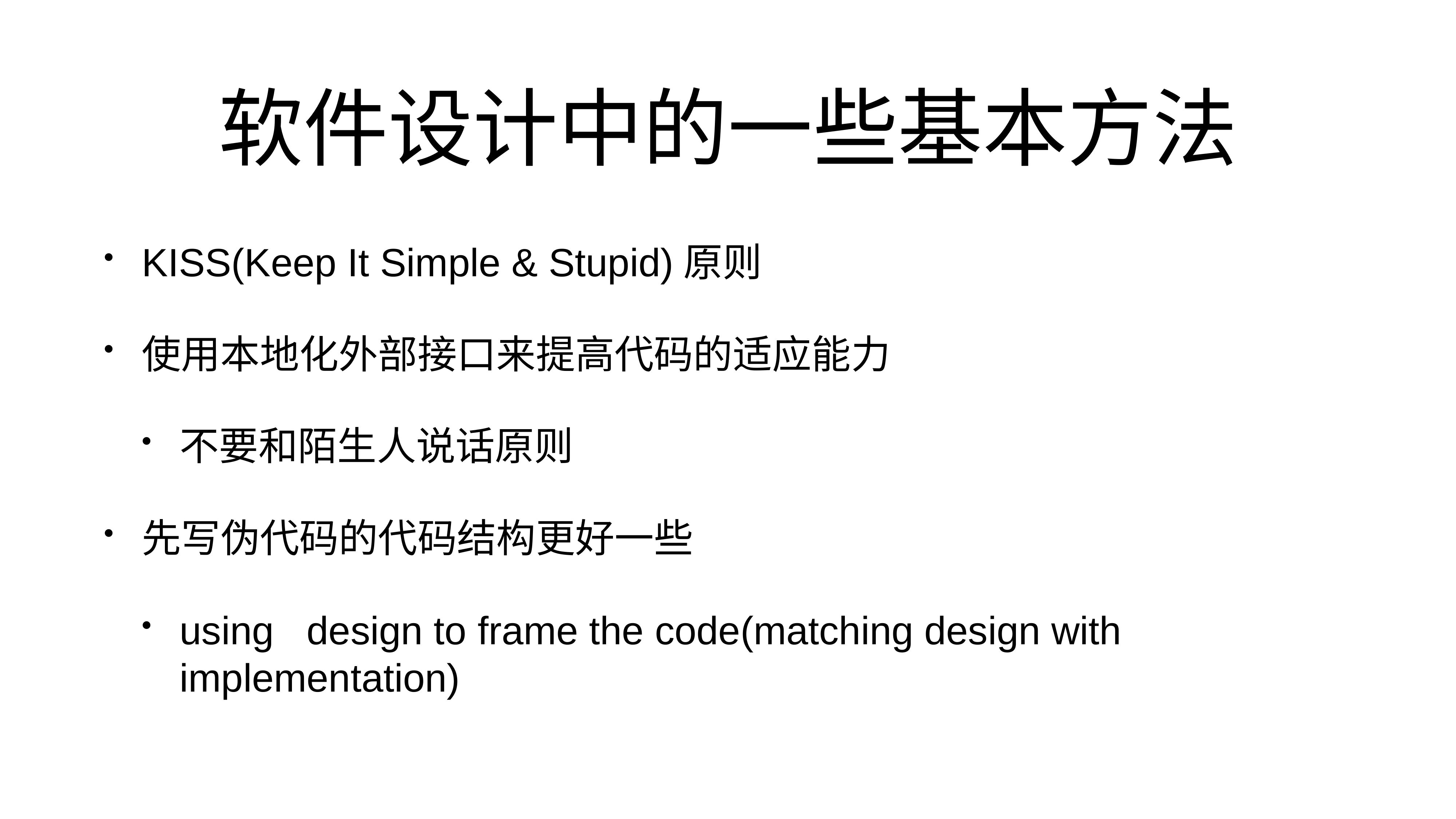

# 软件设计中的一些基本方法
KISS(Keep It Simple & Stupid)原则
使用本地化外部接口来提高代码的适应能力
不要和陌生人说话原则
先写伪代码的代码结构更好一些
using   design to frame the code(matching design with implementation)